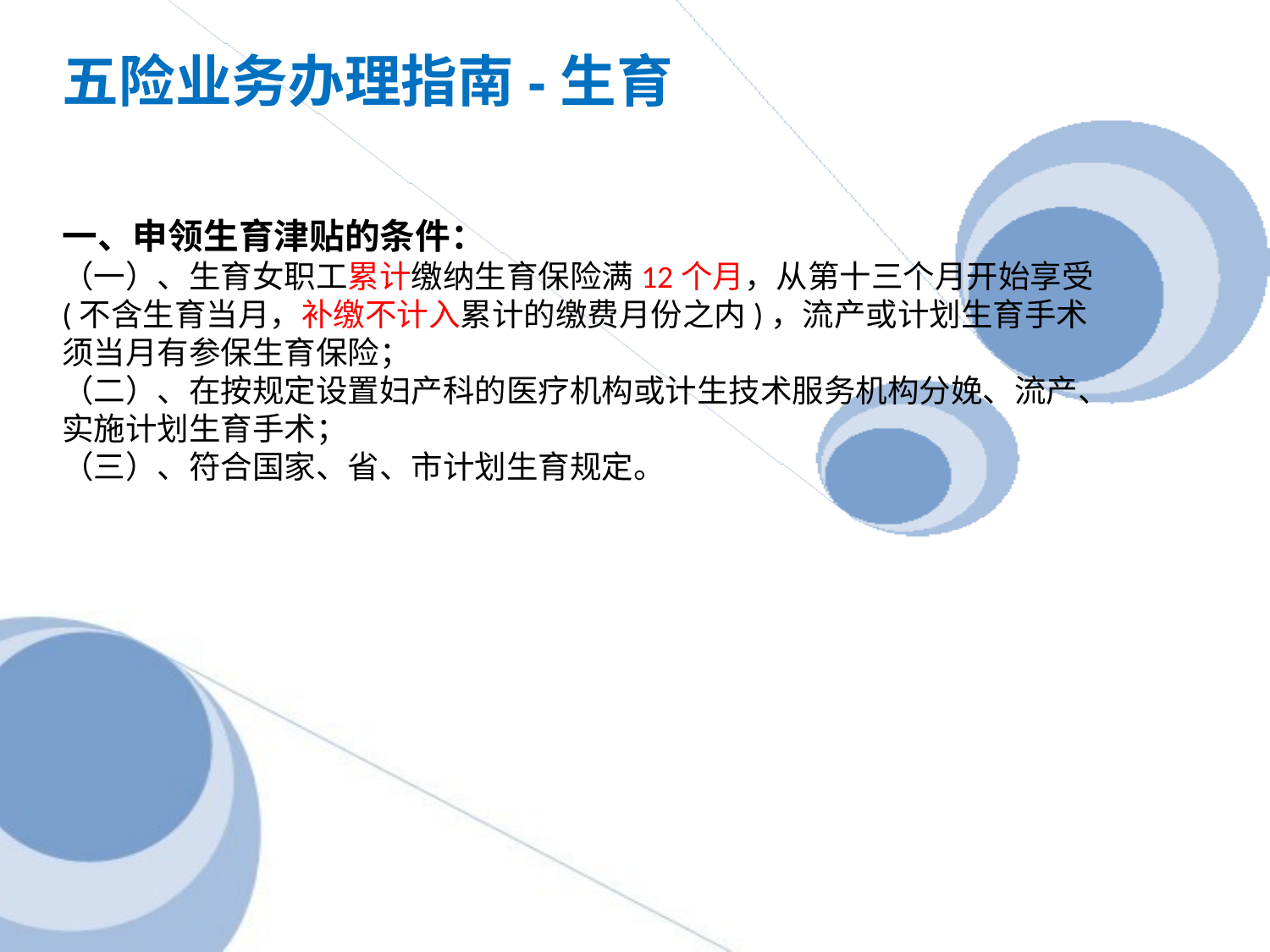

# 五险业务办理指南-生育
一、申领生育津贴的条件： 
（一）、生育女职工累计缴纳生育保险满12个月，从第十三个月开始享受 (不含生育当月，补缴不计入累计的缴费月份之内)，流产或计划生育手术须当月有参保生育保险； 
（二）、在按规定设置妇产科的医疗机构或计生技术服务机构分娩、流产、实施计划生育手术； 
（三）、符合国家、省、市计划生育规定。